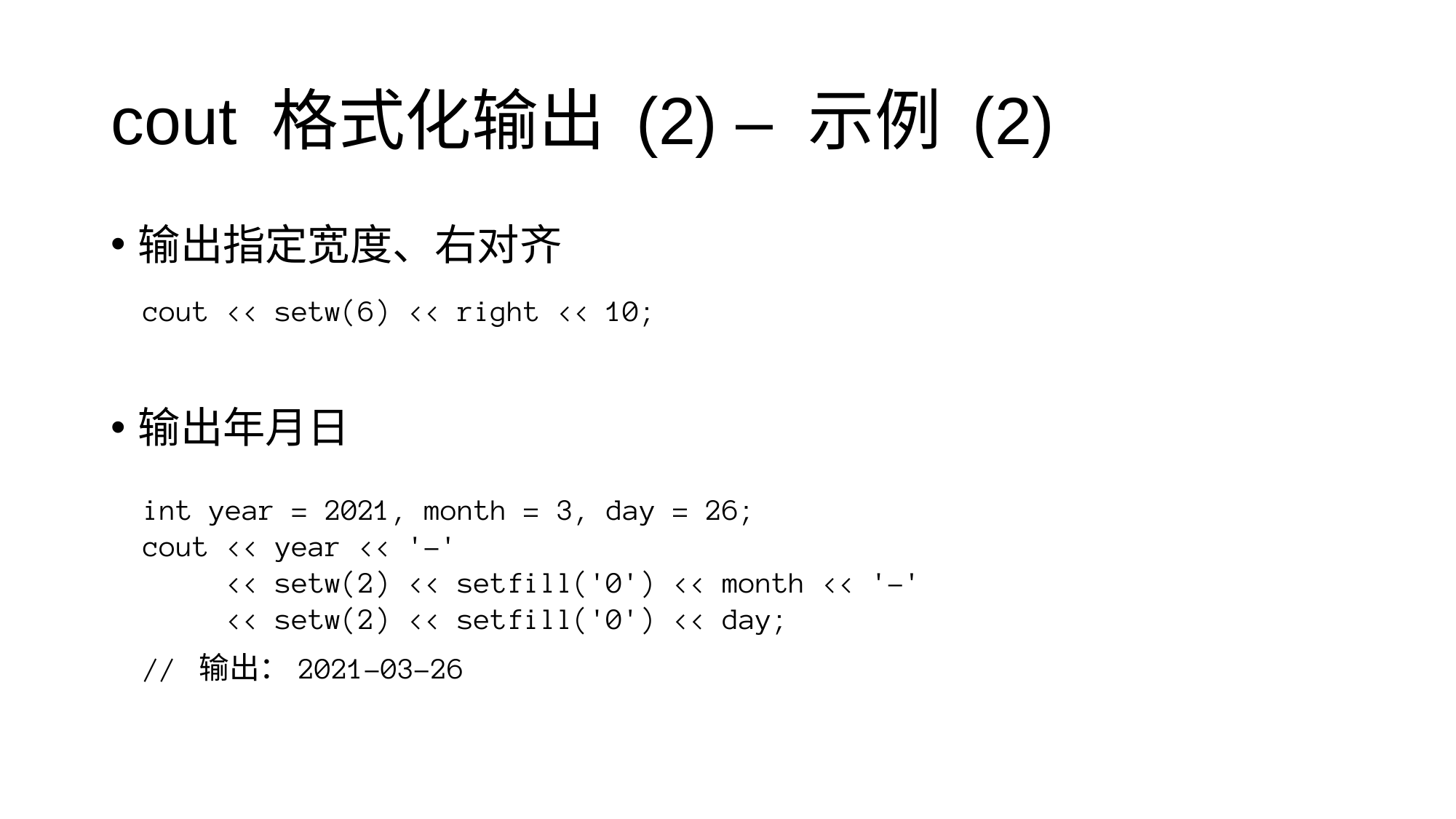

# cout 格式化输出 (2) – 示例 (2)
输出指定宽度、右对齐

输出年月日

| cout << setw(6) << right << 10; |
| --- |
| int year = 2021, month = 3, day = 26; cout << year << '-' << setw(2) << setfill('0') << month << '-' << setw(2) << setfill('0') << day; // 输出：2021-03-26 |
| --- |